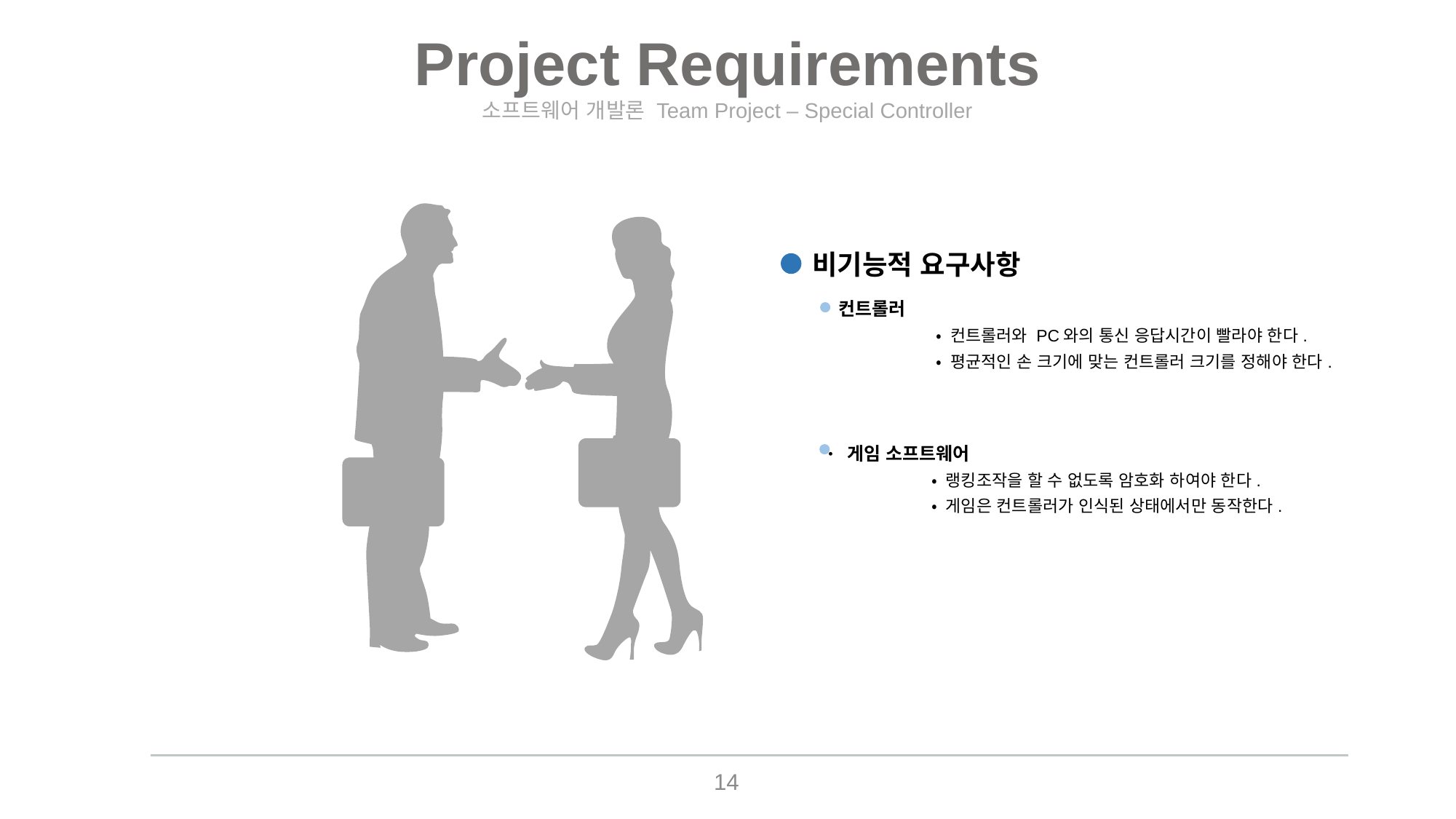

Project Requirements
소프트웨어 개발론 Team Project – Special Controller

비기능적 요구사항
  컨트롤러
	• 컨트롤러와 PC와의 통신 응답시간이 빨라야 한다.
	• 평균적인 손 크기에 맞는 컨트롤러 크기를 정해야 한다.
• 게임 소프트웨어
	• 랭킹조작을 할 수 없도록 암호화 하여야 한다.
	• 게임은 컨트롤러가 인식된 상태에서만 동작한다.

14